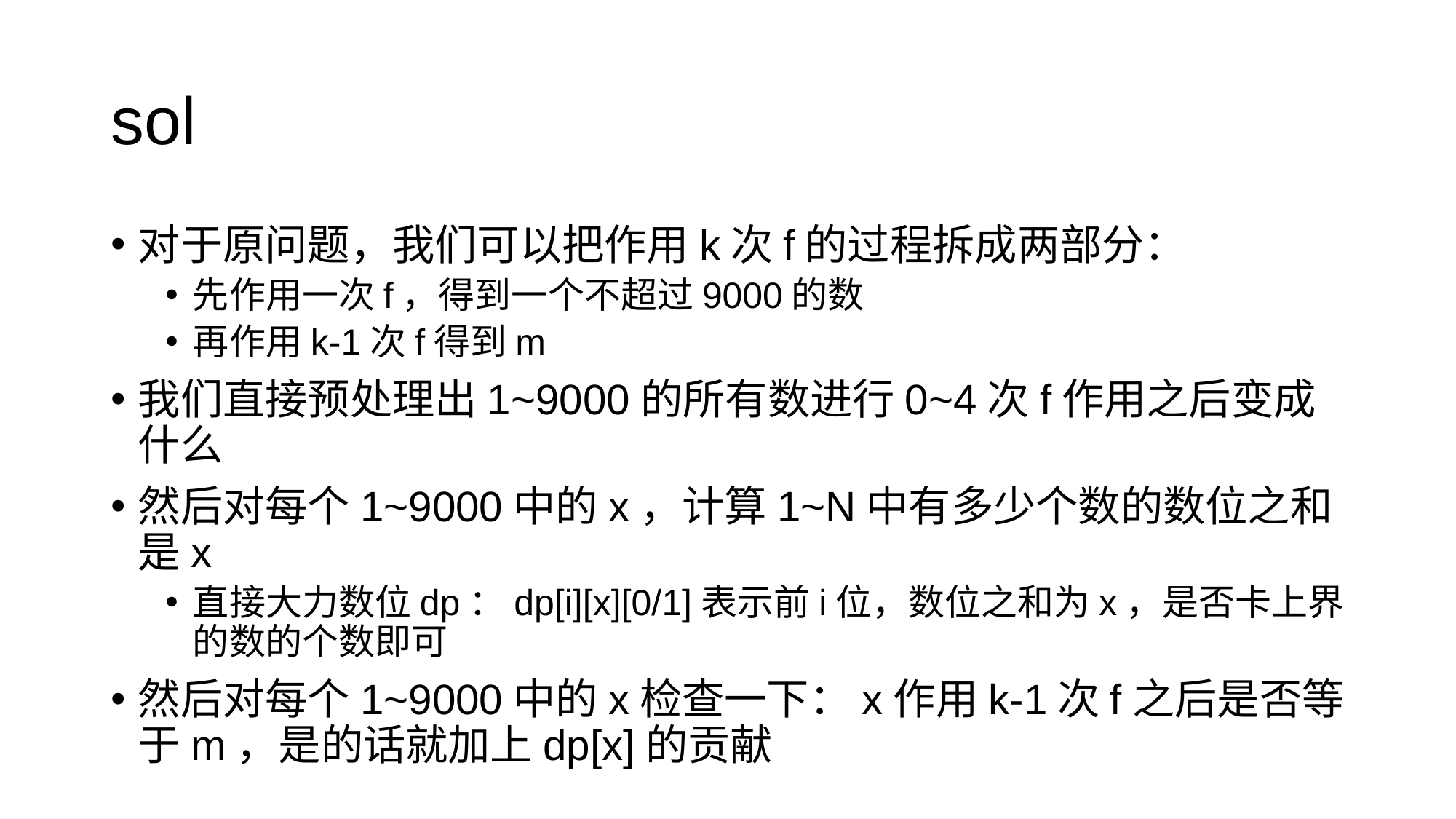

# sol
对于原问题，我们可以把作用k次f的过程拆成两部分：
先作用一次f，得到一个不超过9000的数
再作用k-1次f得到m
我们直接预处理出1~9000的所有数进行0~4次f作用之后变成什么
然后对每个1~9000中的x，计算1~N中有多少个数的数位之和是x
直接大力数位dp：dp[i][x][0/1]表示前i位，数位之和为x，是否卡上界的数的个数即可
然后对每个1~9000中的x检查一下：x作用k-1次f之后是否等于m，是的话就加上dp[x]的贡献